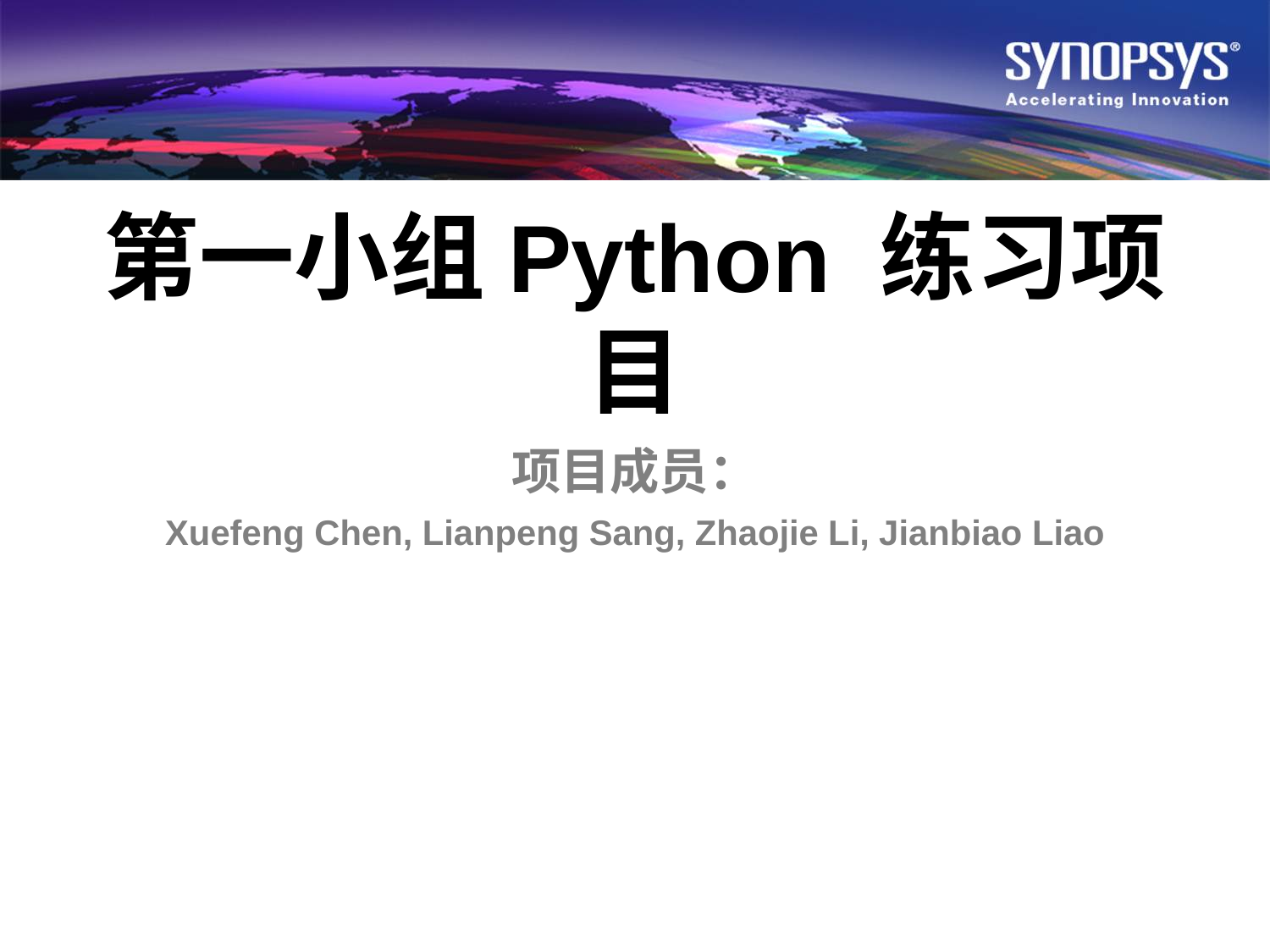

# 第一小组Python 练习项目
项目成员：
Xuefeng Chen, Lianpeng Sang, Zhaojie Li, Jianbiao Liao